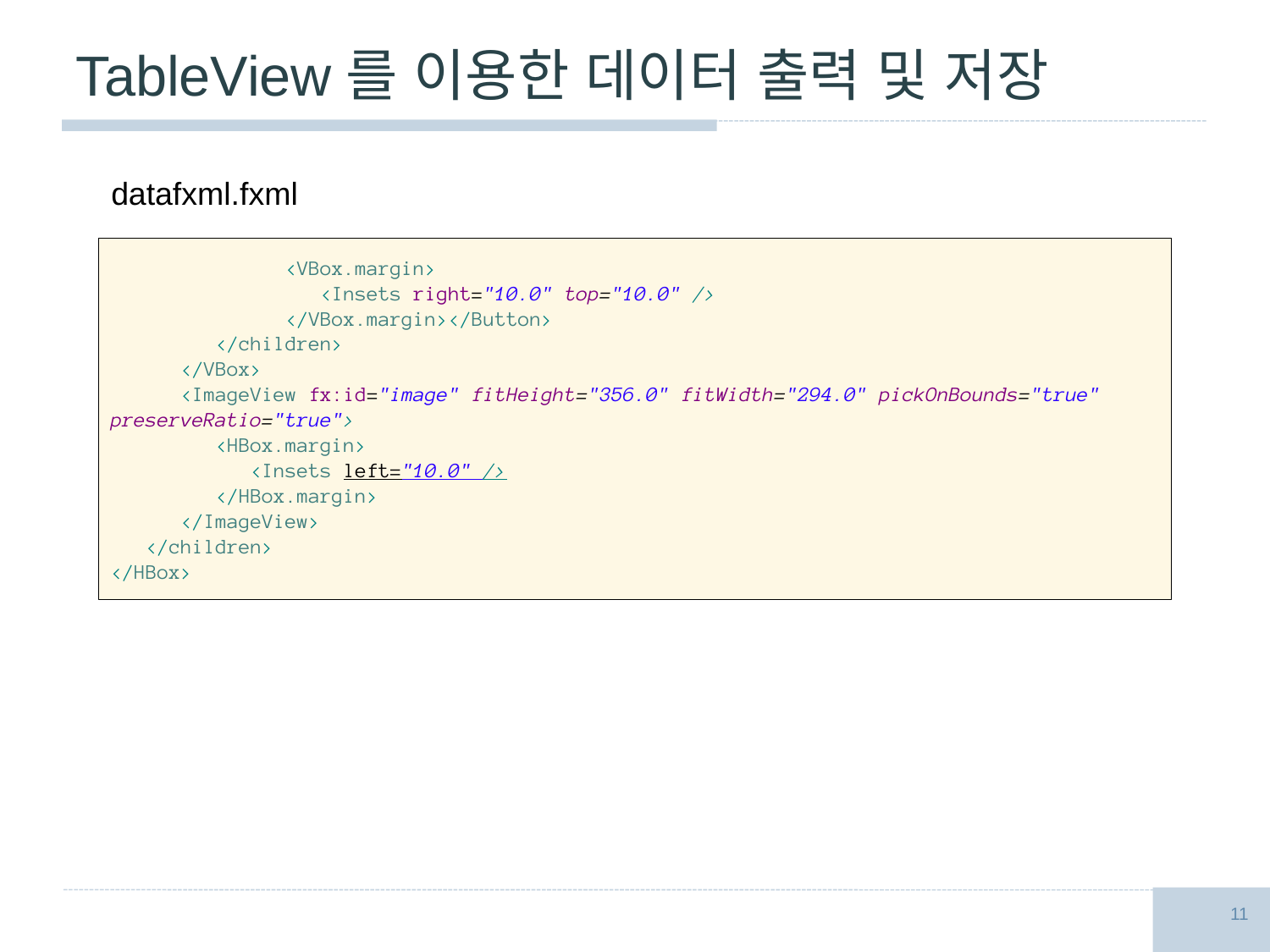

# TableView를 이용한 데이터 출력 및 저장
datafxml.fxml
               <VBox.margin>
                  <Insets right="10.0" top="10.0" />
               </VBox.margin></Button>
         </children>
      </VBox>
      <ImageView fx:id="image" fitHeight="356.0" fitWidth="294.0" pickOnBounds="true" preserveRatio="true">
         <HBox.margin>
            <Insets left="10.0" />
         </HBox.margin>
      </ImageView>
   </children>
</HBox>